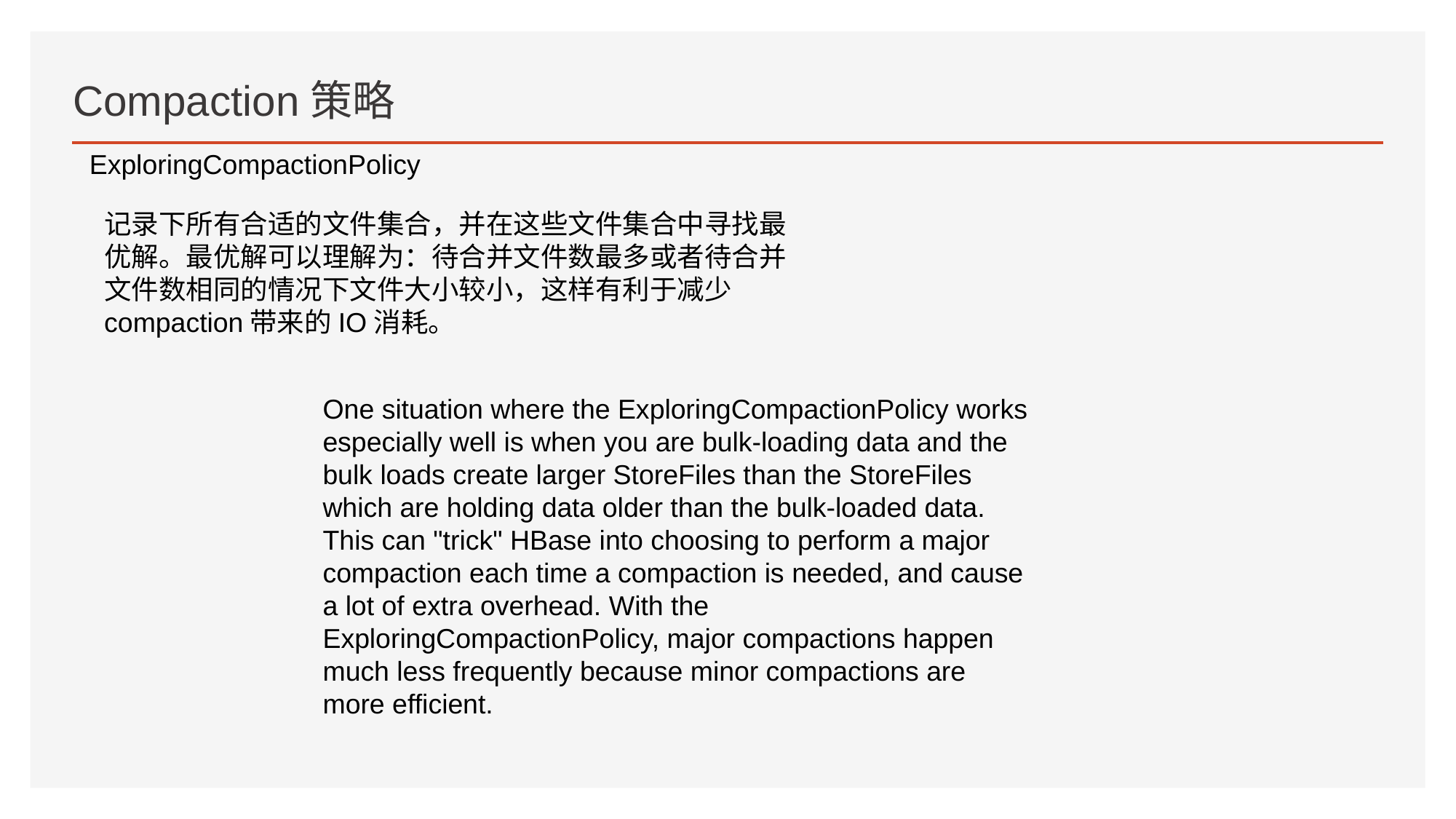

# Compaction策略
ExploringCompactionPolicy
记录下所有合适的文件集合，并在这些文件集合中寻找最优解。最优解可以理解为：待合并文件数最多或者待合并文件数相同的情况下文件大小较小，这样有利于减少compaction带来的IO消耗。
One situation where the ExploringCompactionPolicy works especially well is when you are bulk-loading data and the bulk loads create larger StoreFiles than the StoreFiles which are holding data older than the bulk-loaded data. This can "trick" HBase into choosing to perform a major compaction each time a compaction is needed, and cause a lot of extra overhead. With the ExploringCompactionPolicy, major compactions happen much less frequently because minor compactions are more efficient.